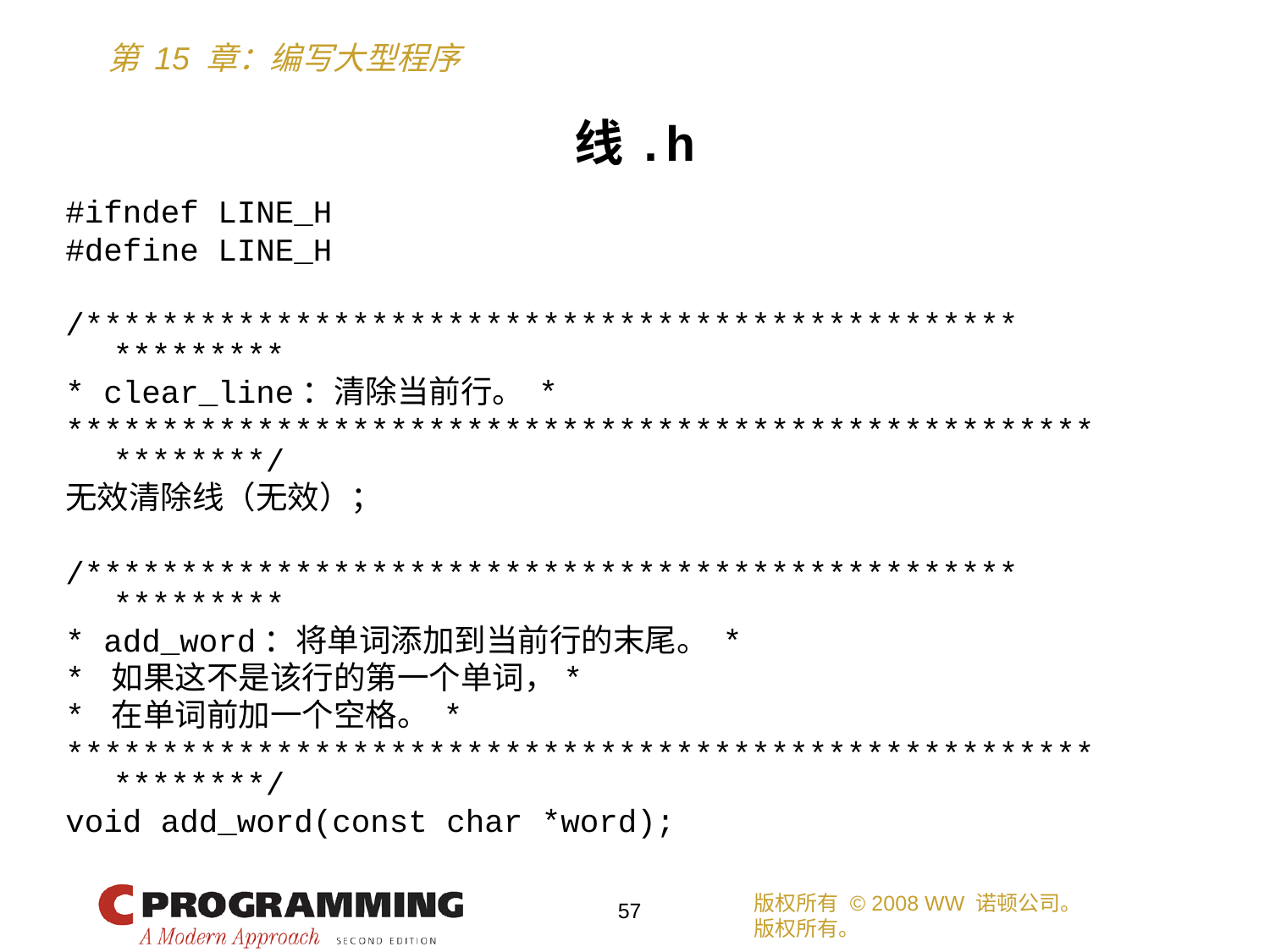

线.h

#ifndef LINE_H
#define LINE_H

/************************************************* *********
* clear_line：清除当前行。 *
****************************************************** ********/
无效清除线（无效）；

/************************************************* *********
* add_word：将单词添加到当前行的末尾。 *
* 如果这不是该行的第一个单词，*
* 在单词前加一个空格。 *
****************************************************** ********/
void add_word(const char *word);
版权所有 © 2008 WW 诺顿公司。
版权所有。
57